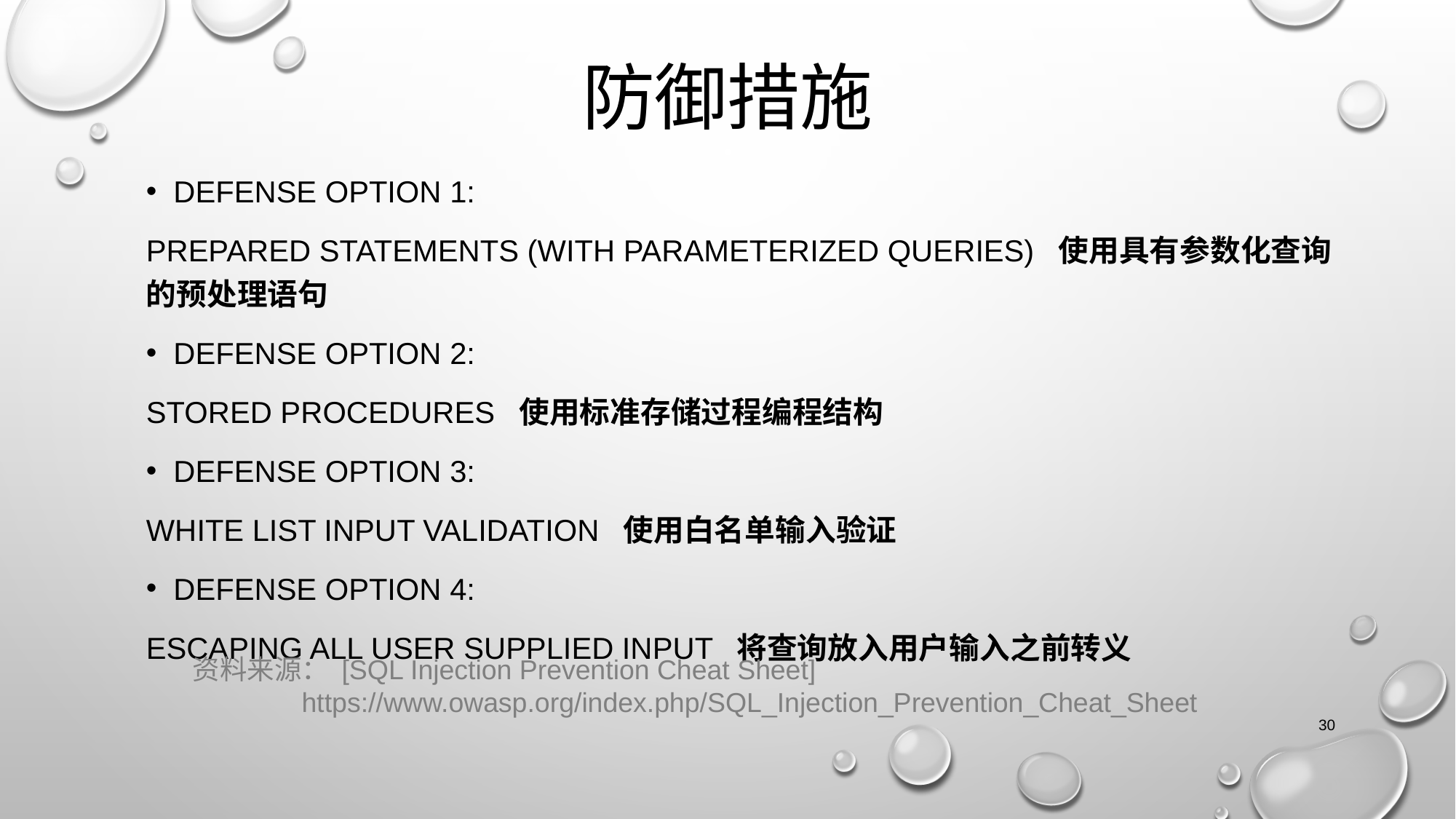

# 防御措施
Defense Option 1:
Prepared Statements (with Parameterized Queries)  使用具有参数化查询的预处理语句
Defense Option 2:
Stored Procedures  使用标准存储过程编程结构
Defense Option 3:
White List Input Validation  使用白名单输入验证
Defense Option 4:
Escaping All User Supplied Input  将查询放入用户输入之前转义

资料来源： [SQL Injection Prevention Cheat Sheet]
	https://www.owasp.org/index.php/SQL_Injection_Prevention_Cheat_Sheet
30